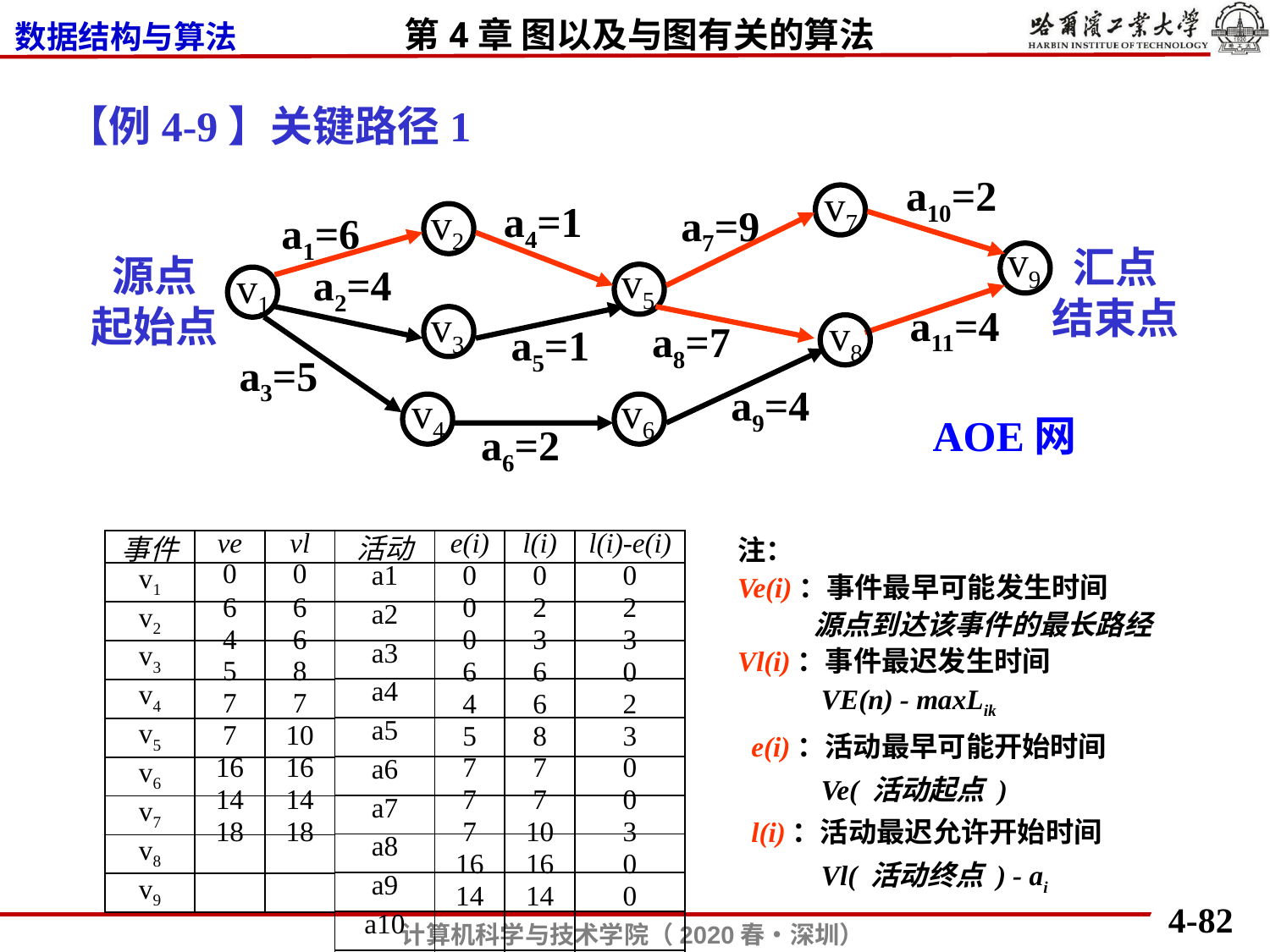

【例4-9】关键路径1
a10=2
v7

a4=1
v2
a7=9
a1=6

v9

汇点
结束点
源点
起始点

v5
a2=4
v1

a11=4
v3
v8

a8=7
a5=1

a3=5

a9=4
v4
v6

AOE网
a6=2

注：
Ve(i)：事件最早可能发生时间
           源点到达该事件的最长路经
Vl(i)：事件最迟发生时间
            VE(n) - maxLik
  e(i)：活动最早可能开始时间
            Ve( 活动起点 )
  l(i)：活动最迟允许开始时间
            Vl( 活动终点 ) - ai
| 活动 | e(i) | l(i) | l(i)-e(i) |
| --- | --- | --- | --- |
| a1 |  |  |  |
| a2 |  |  |  |
| a3 |  |  |  |
| a4 |  |  |  |
| a5 |  |  |  |
| a6 |  |  |  |
| a7 |  |  |  |
| a8 |  |  |  |
| a9 |  |  |  |
| a10 |  |  |  |
| a11 |  |  |  |
| 事件 | ve | vl |
| --- | --- | --- |
| v1 |  |  |
| v2 |  |  |
| v3 |  |  |
| v4 |  |  |
| v5 |  |  |
| v6 |  |  |
| v7 |  |  |
| v8 |  |  |
| v9 |  |  |
| 0 | 0 |
| --- | --- |
| 6 | 6 |
| 4 | 6 |
| 5 | 8 |
| 7 | 7 |
| 7 | 10 |
| 16 | 16 |
| 14 | 14 |
| 18 | 18 |
| 0 | 0 | 0 |
| --- | --- | --- |
| 0 | 2 | 2 |
| 0 | 3 | 3 |
| 6 | 6 | 0 |
| 4 | 6 | 2 |
| 5 | 8 | 3 |
| 7 | 7 | 0 |
| 7 | 7 | 0 |
| 7 | 10 | 3 |
| 16 | 16 | 0 |
| 14 | 14 | 0 |